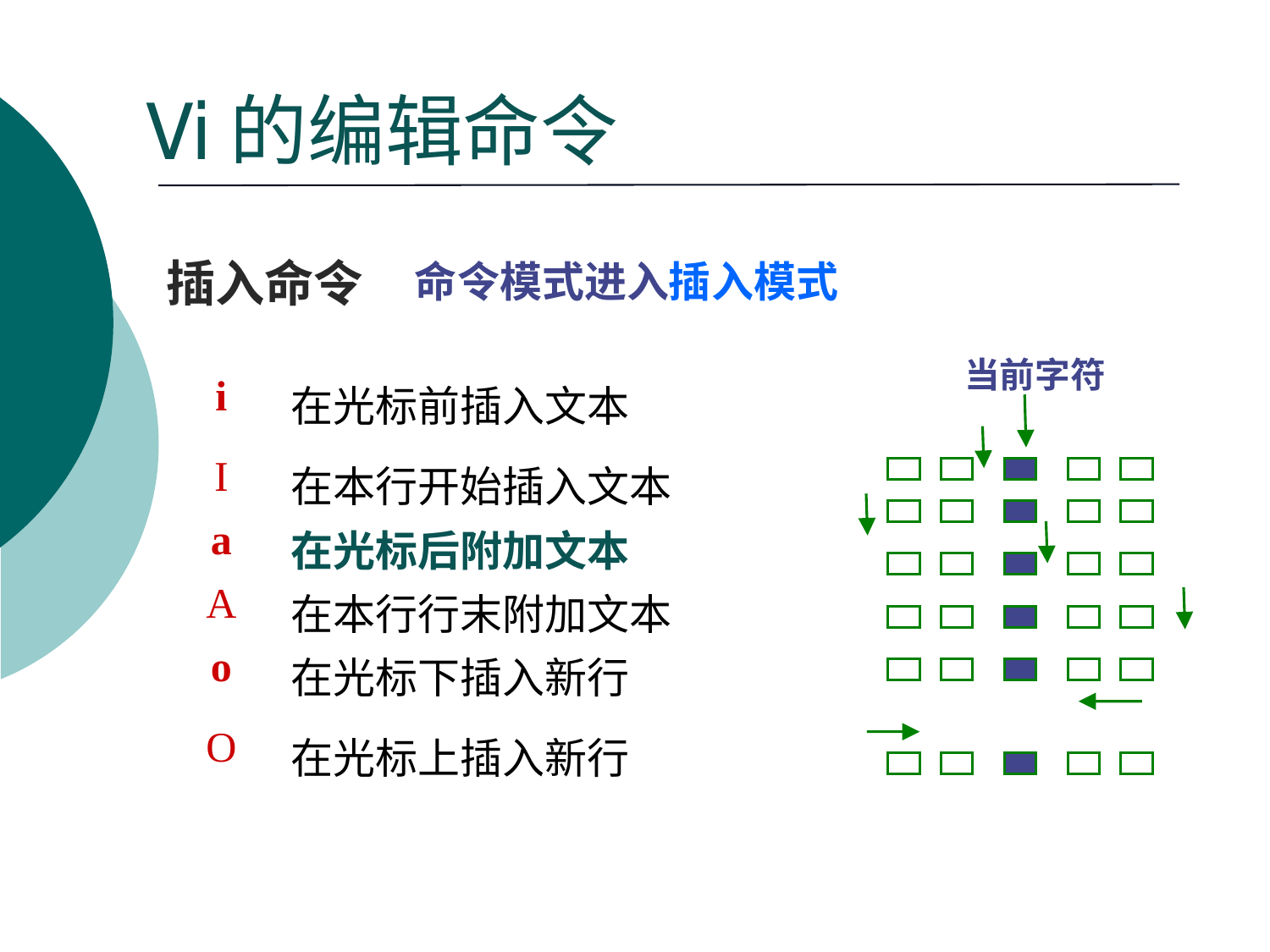

# Vi的编辑命令
命令模式进入插入模式
插入命令
当前字符
| i | 在光标前插入文本 |
| --- | --- |
| I | 在本行开始插入文本 |
| a | 在光标后附加文本 |
| A | 在本行行末附加文本 |
| o | 在光标下插入新行 |
| O | 在光标上插入新行 |

12